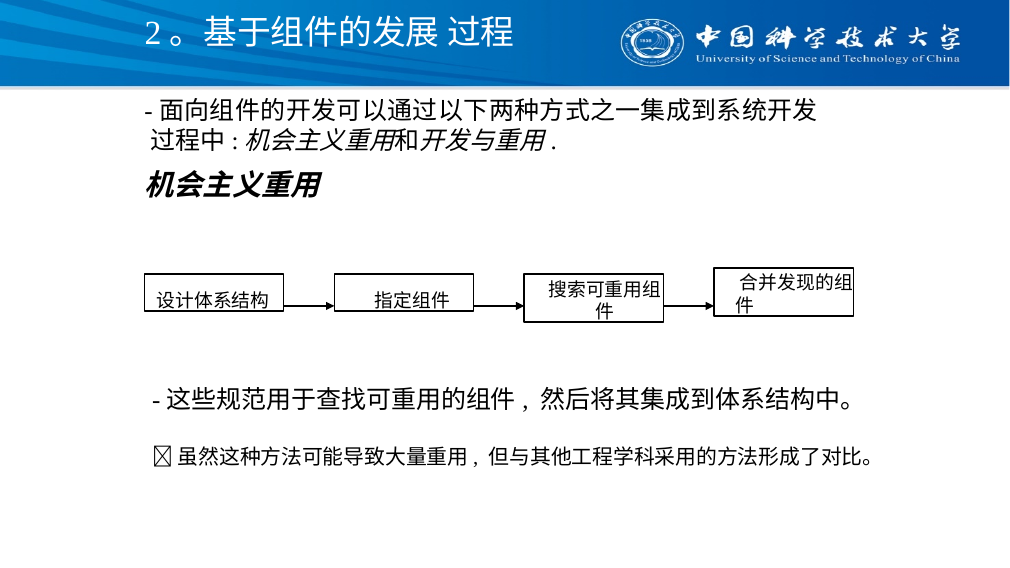

# 2。基于组件的发展 过程
-面向组件的开发可以通过以下两种方式之一集成到系统开发过程中:机会主义重用和开发与重用.
机会主义重用
合并发现的组件
设计体系结构
指定组件
搜索可重用组件

-这些规范用于查找可重用的组件, 然后将其集成到体系结构中。

÷虽然这种方法可能导致大量重用, 但与其他工程学科采用的方法形成了对比。